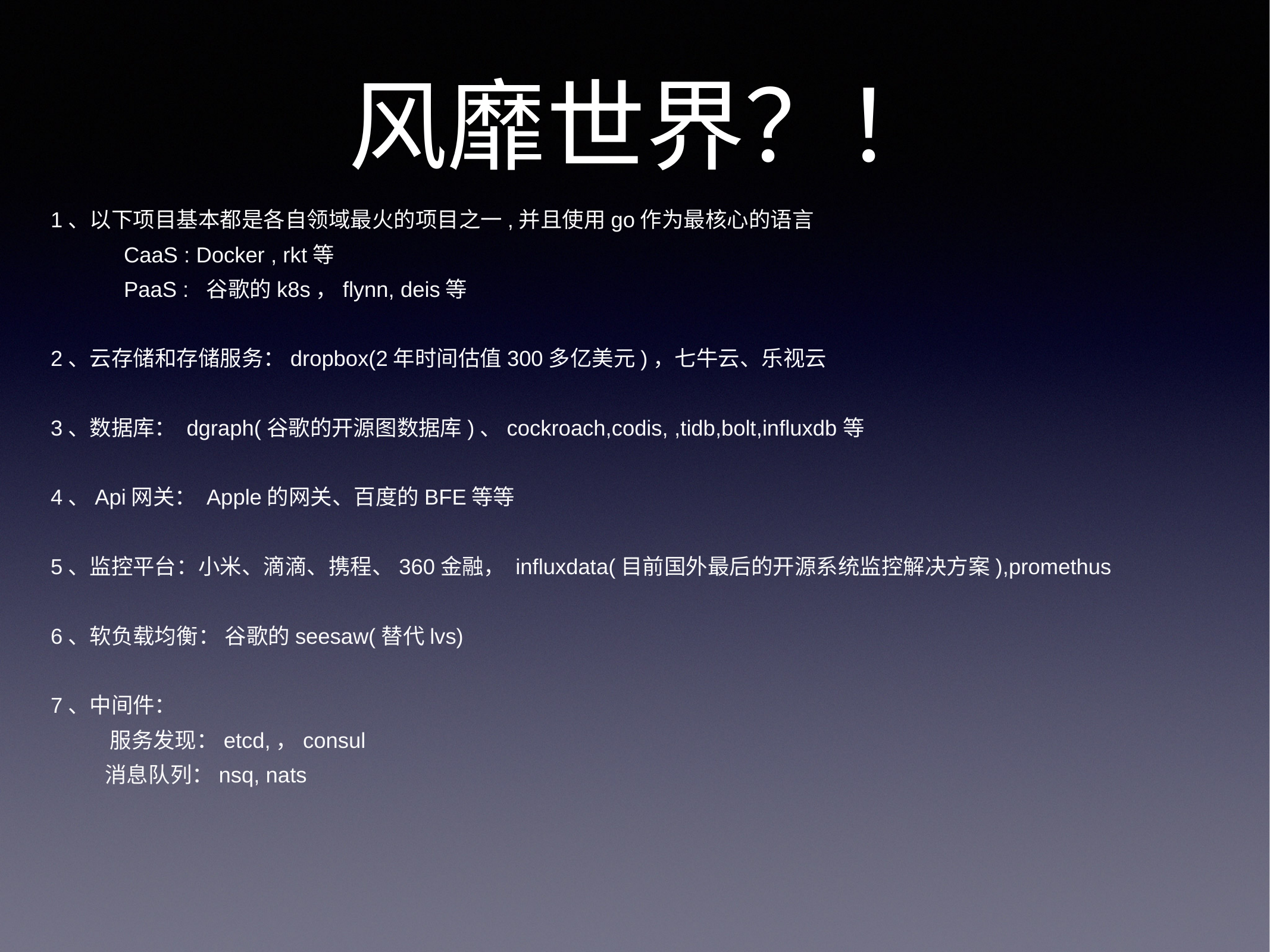

# 风靡世界？！

1、以下项目基本都是各自领域最火的项目之一,并且使用go作为最核心的语言
            CaaS : Docker , rkt等
            PaaS :  谷歌的k8s，flynn, deis等

2、云存储和存储服务：dropbox(2年时间估值300多亿美元)，七牛云、乐视云

3、数据库： dgraph(谷歌的开源图数据库)、cockroach,codis, ,tidb,bolt,influxdb等

4、Api网关： Apple的网关、百度的BFE等等

5、监控平台：小米、滴滴、携程、360金融， influxdata(目前国外最后的开源系统监控解决方案),promethus

6、软负载均衡： 谷歌的seesaw(替代lvs)

7、中间件：
           服务发现：etcd,，consul
          消息队列：nsq, nats